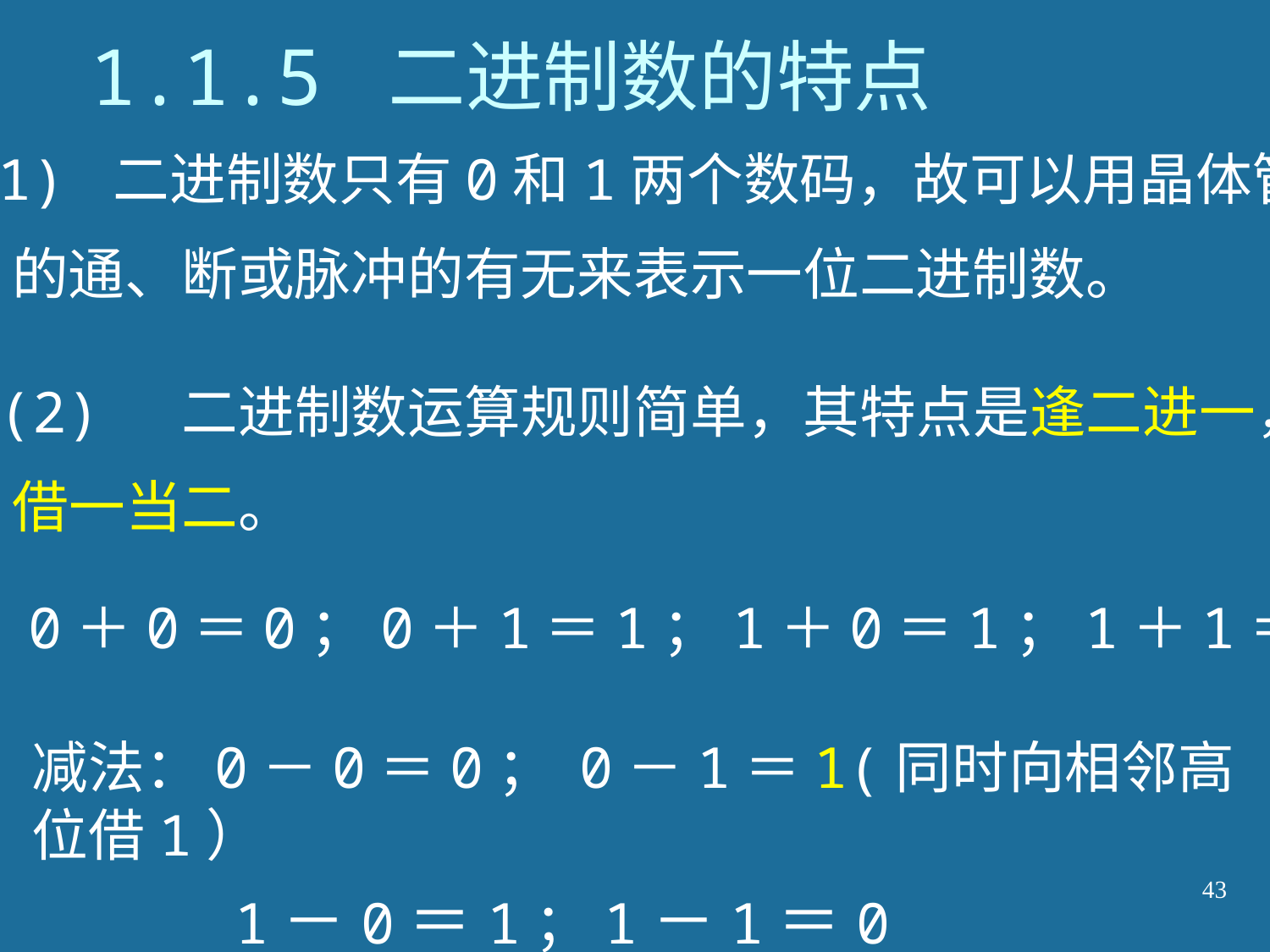

# 1.1.5 二进制数的特点
(1) 二进制数只有0和1两个数码，故可以用晶体管
的通、断或脉冲的有无来表示一位二进制数。
(2)  二进制数运算规则简单，其特点是逢二进一，
借一当二。
加法：0＋0＝0；0＋1＝1；1＋0＝1；1＋1＝10
减法：0－0＝0； 0－1＝1(同时向相邻高位借1）
      1－0＝1；1－1＝0
43